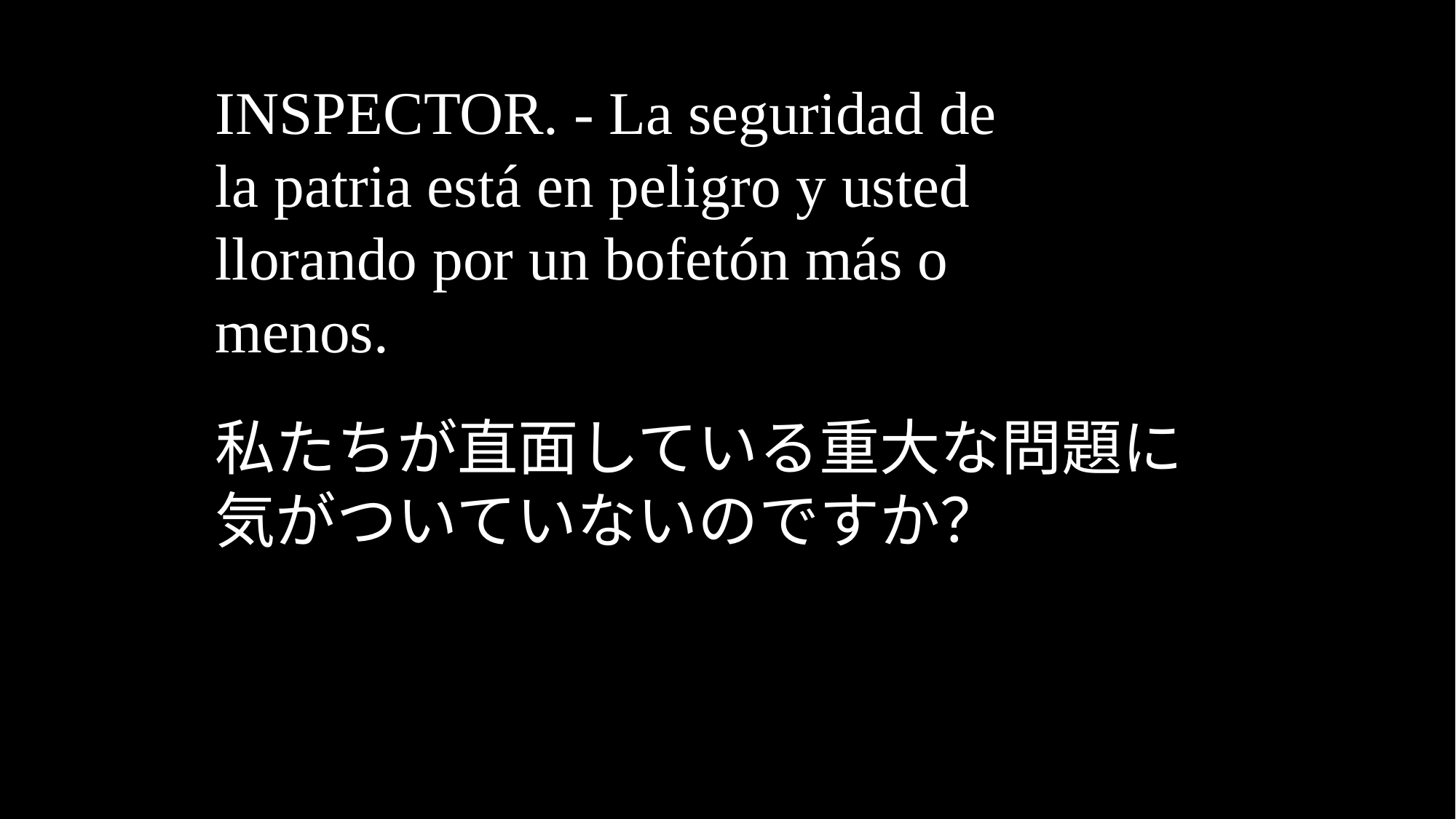

INSPECTOR. - La seguridad de la patria está en peligro y usted llorando por un bofetón más o menos.

私たちが直面している重大な問題に気がついていないのですか？